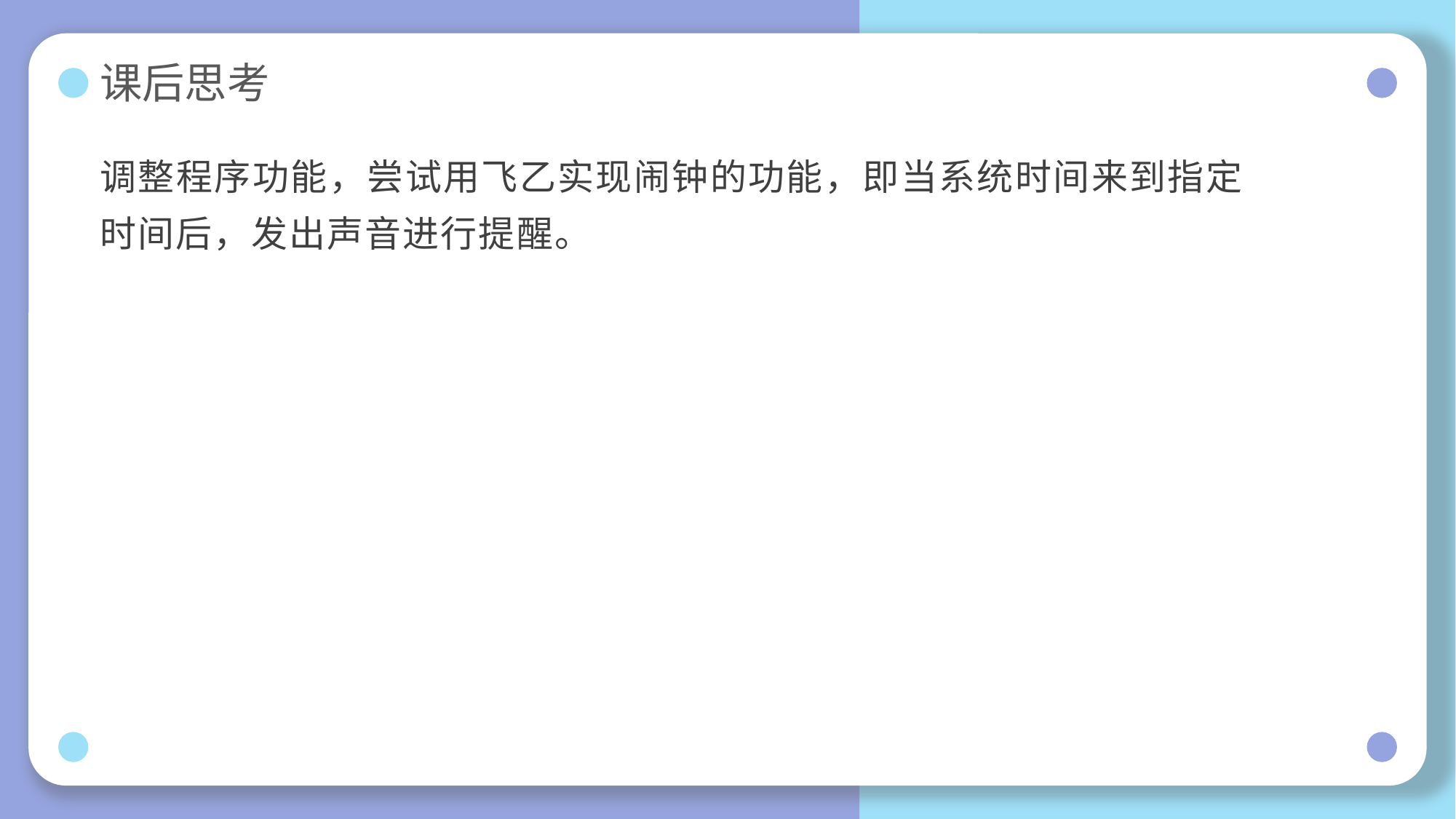

# 课后思考
调整程序功能，尝试用飞乙实现闹钟的功能，即当系统时间来到指定时间后，发出声音进行提醒。